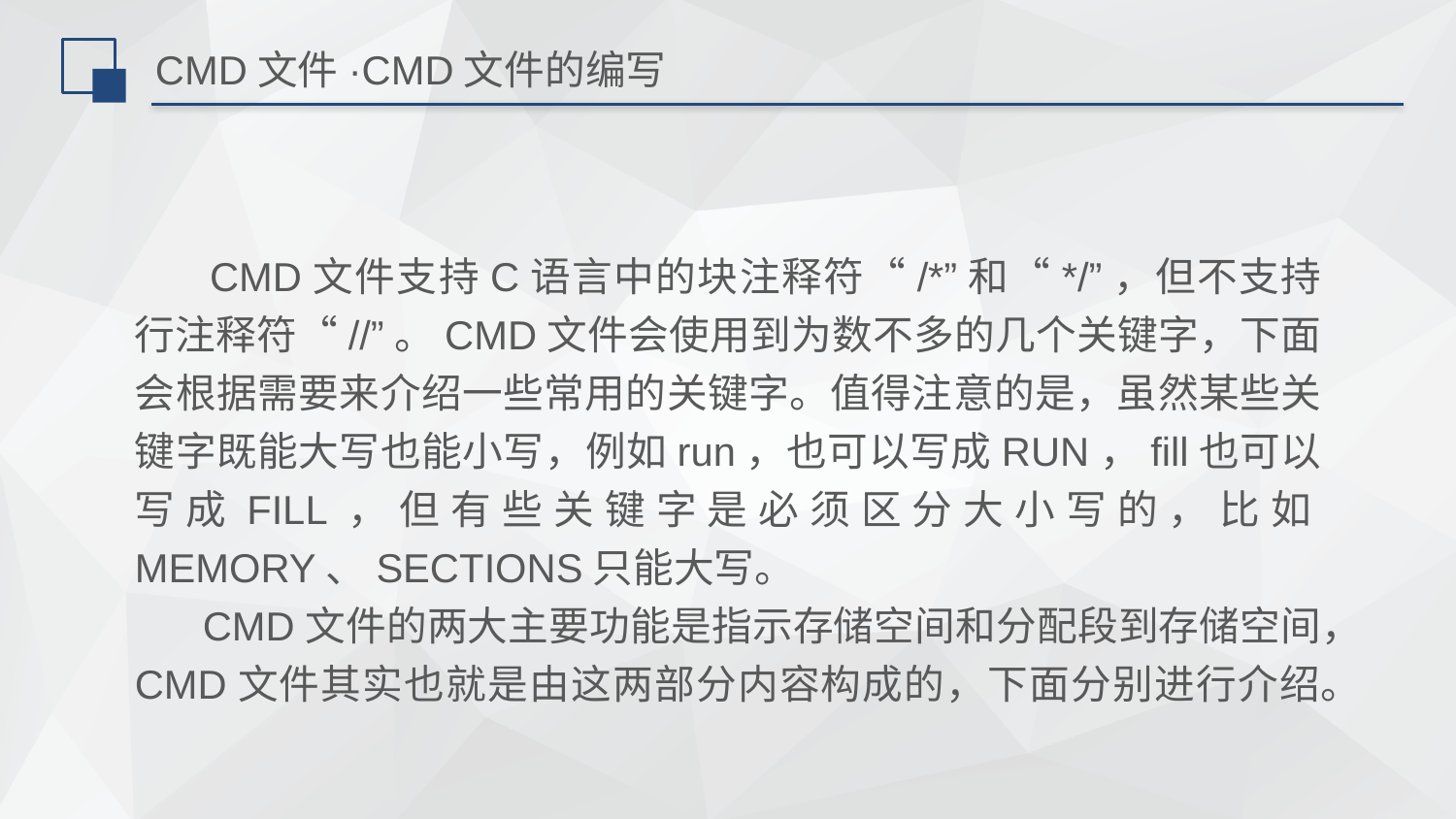

# CMD文件·CMD文件的编写
      CMD文件支持C语言中的块注释符“/*”和“*/”，但不支持行注释符“//”。CMD文件会使用到为数不多的几个关键字，下面会根据需要来介绍一些常用的关键字。值得注意的是，虽然某些关键字既能大写也能小写，例如run，也可以写成RUN，fill也可以写成FILL，但有些关键字是必须区分大小写的，比如MEMORY、SECTIONS只能大写。
      CMD文件的两大主要功能是指示存储空间和分配段到存储空间，CMD文件其实也就是由这两部分内容构成的，下面分别进行介绍。